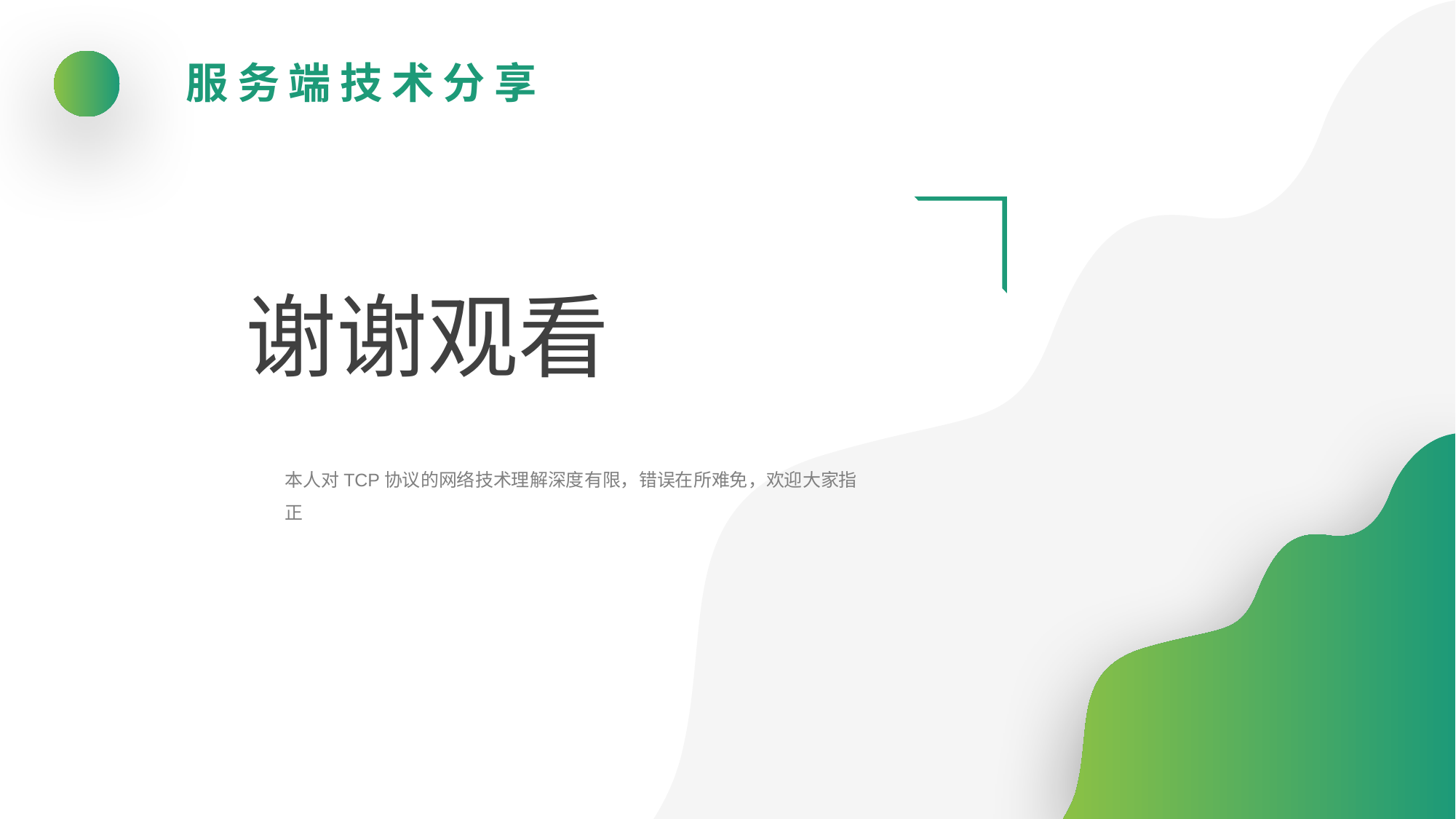

服务端技术分享

谢谢观看
“

本人对TCP协议的网络技术理解深度有限，错误在所难免，欢迎大家指正